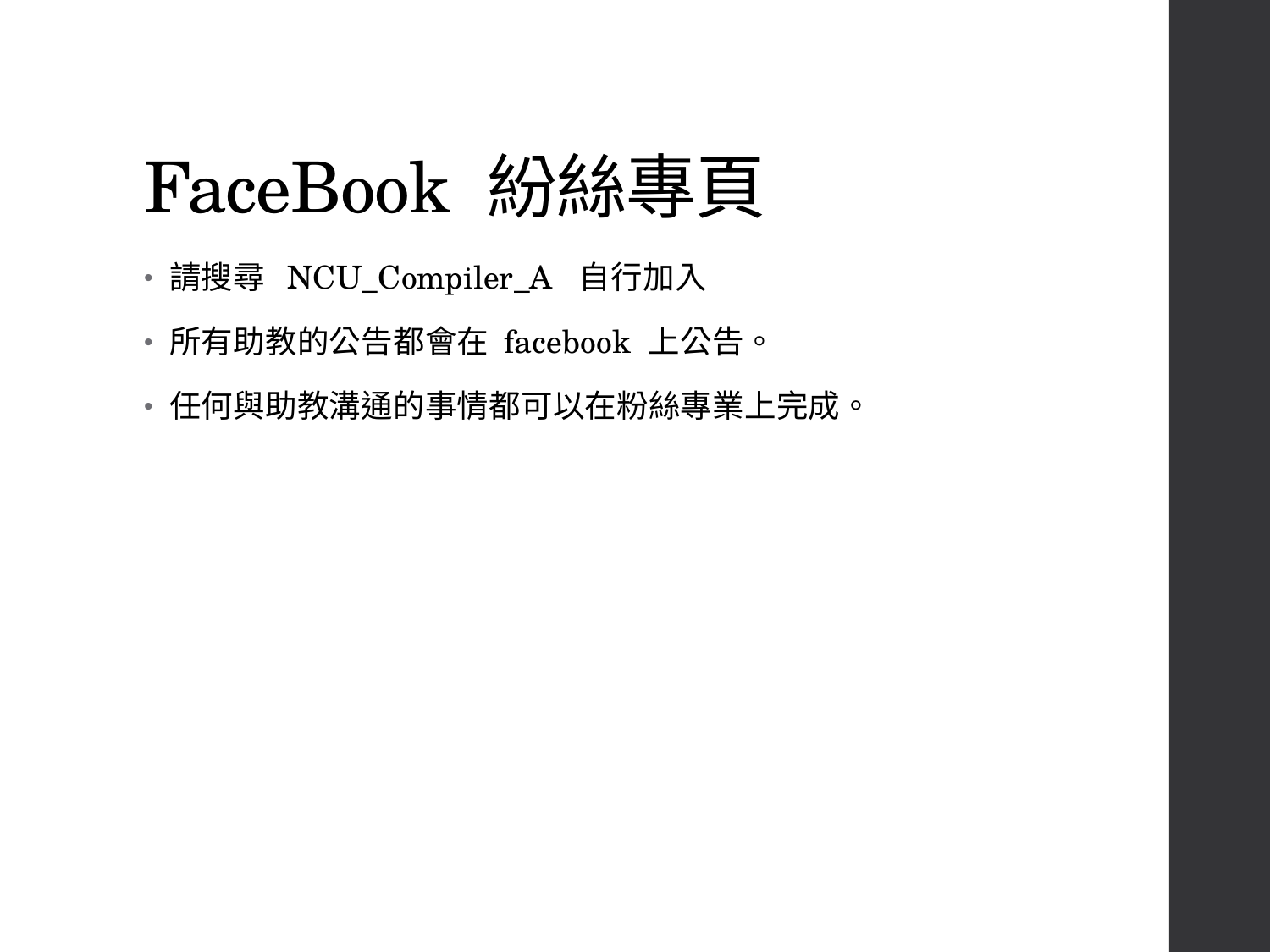

# FaceBook 紛絲專頁
請搜尋  NCU_Compiler_A  自行加入
所有助教的公告都會在 facebook 上公告。
任何與助教溝通的事情都可以在粉絲專業上完成。